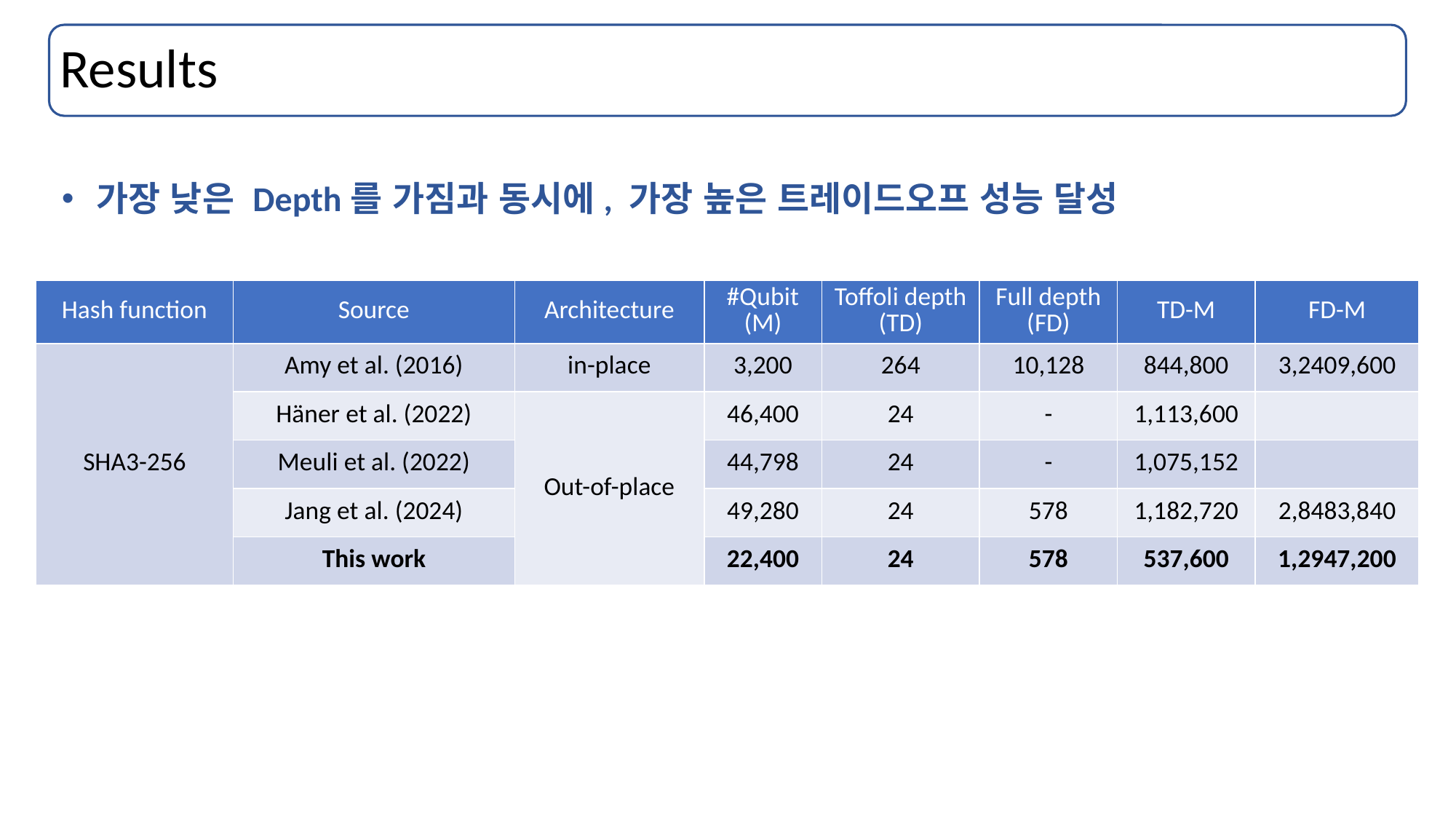

# Results
가장 낮은 Depth를 가짐과 동시에, 가장 높은 트레이드오프 성능 달성
| Hash function | Source | Architecture | #Qubit (M) | Toffoli depth (TD) | Full depth (FD) | TD-M | FD-M |
| --- | --- | --- | --- | --- | --- | --- | --- |
| SHA3-256 | Amy et al. (2016) | in-place | 3,200 | 264 | 10,128 | 844,800 | 3,2409,600 |
|  | Häner et al. (2022) | Out-of-place | 46,400 | 24 | - | 1,113,600 |  |
|  | Meuli et al. (2022) |  | 44,798 | 24 | - | 1,075,152 |  |
|  | Jang et al. (2024) |  | 49,280 | 24 | 578 | 1,182,720 | 2,8483,840 |
|  | This work |  | 22,400 | 24 | 578 | 537,600 | 1,2947,200 |